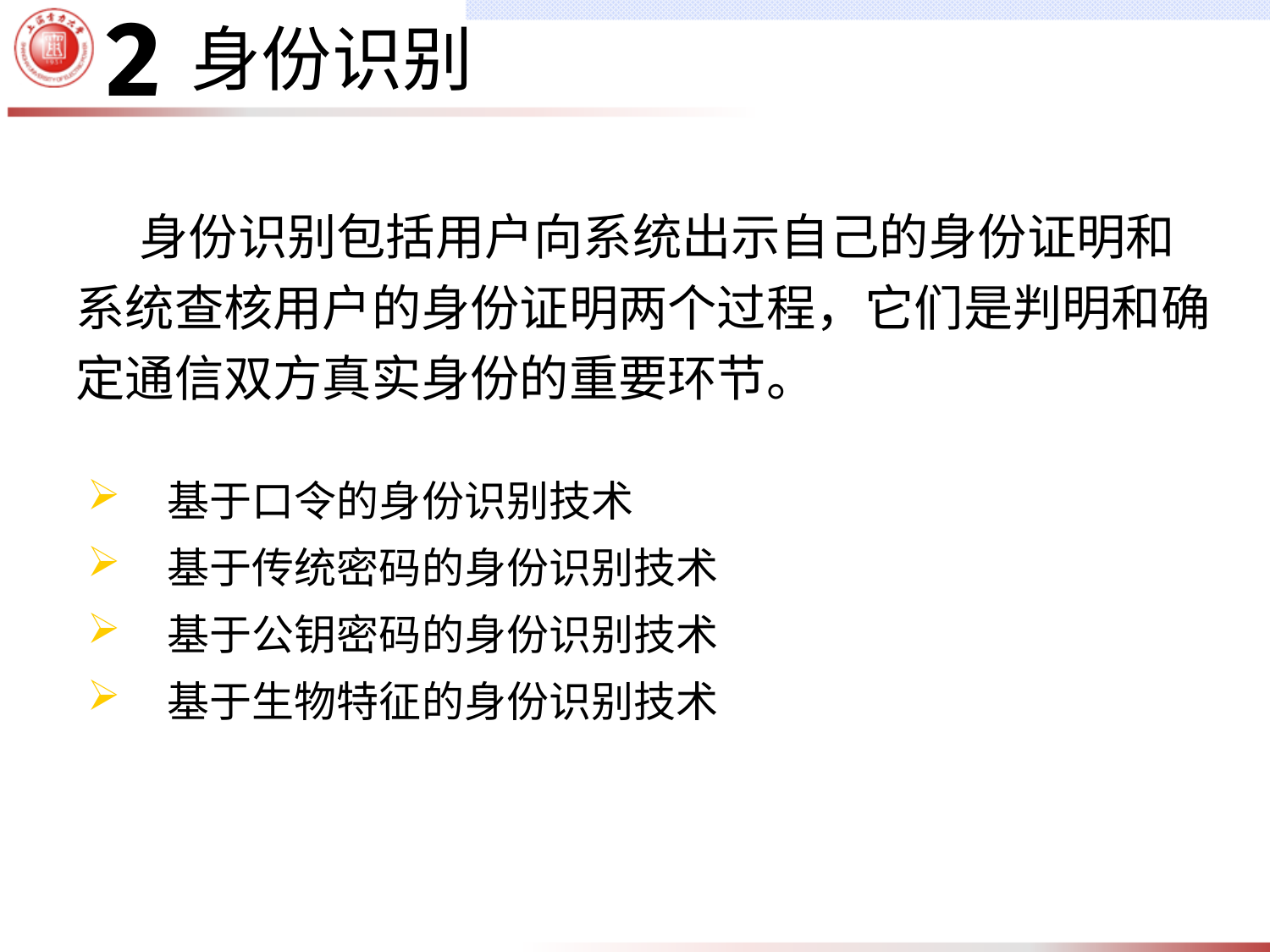

2
身份识别
身份识别包括用户向系统出示自己的身份证明和系统查核用户的身份证明两个过程，它们是判明和确定通信双方真实身份的重要环节。
基于口令的身份识别技术
基于传统密码的身份识别技术
基于公钥密码的身份识别技术
基于生物特征的身份识别技术